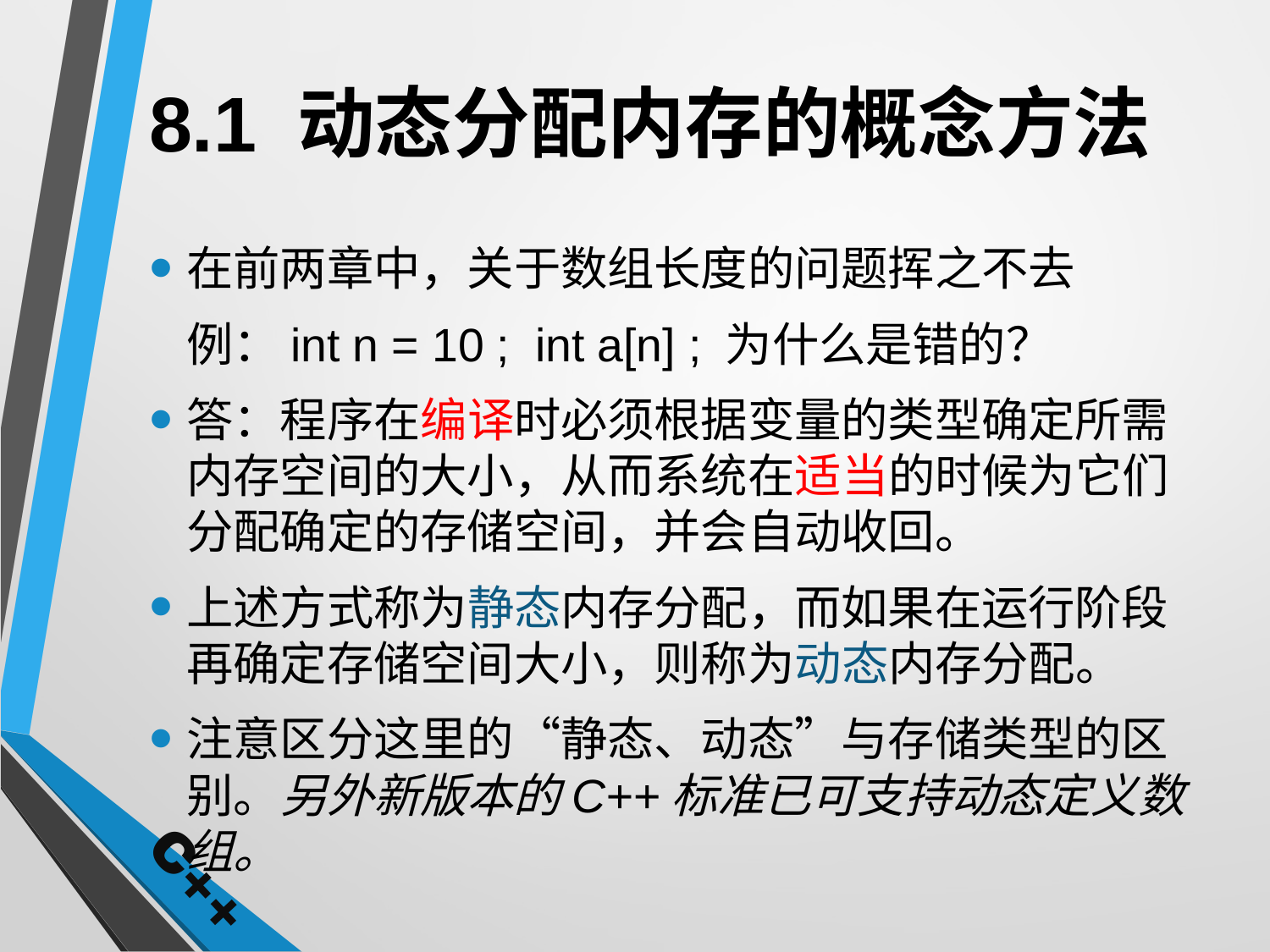

# 8.1 动态分配内存的概念方法
在前两章中，关于数组长度的问题挥之不去
	例：int n = 10 ;  int a[n] ; 为什么是错的？
答：程序在编译时必须根据变量的类型确定所需内存空间的大小，从而系统在适当的时候为它们分配确定的存储空间，并会自动收回。
上述方式称为静态内存分配，而如果在运行阶段再确定存储空间大小，则称为动态内存分配。
注意区分这里的“静态、动态”与存储类型的区别。另外新版本的C++标准已可支持动态定义数组。